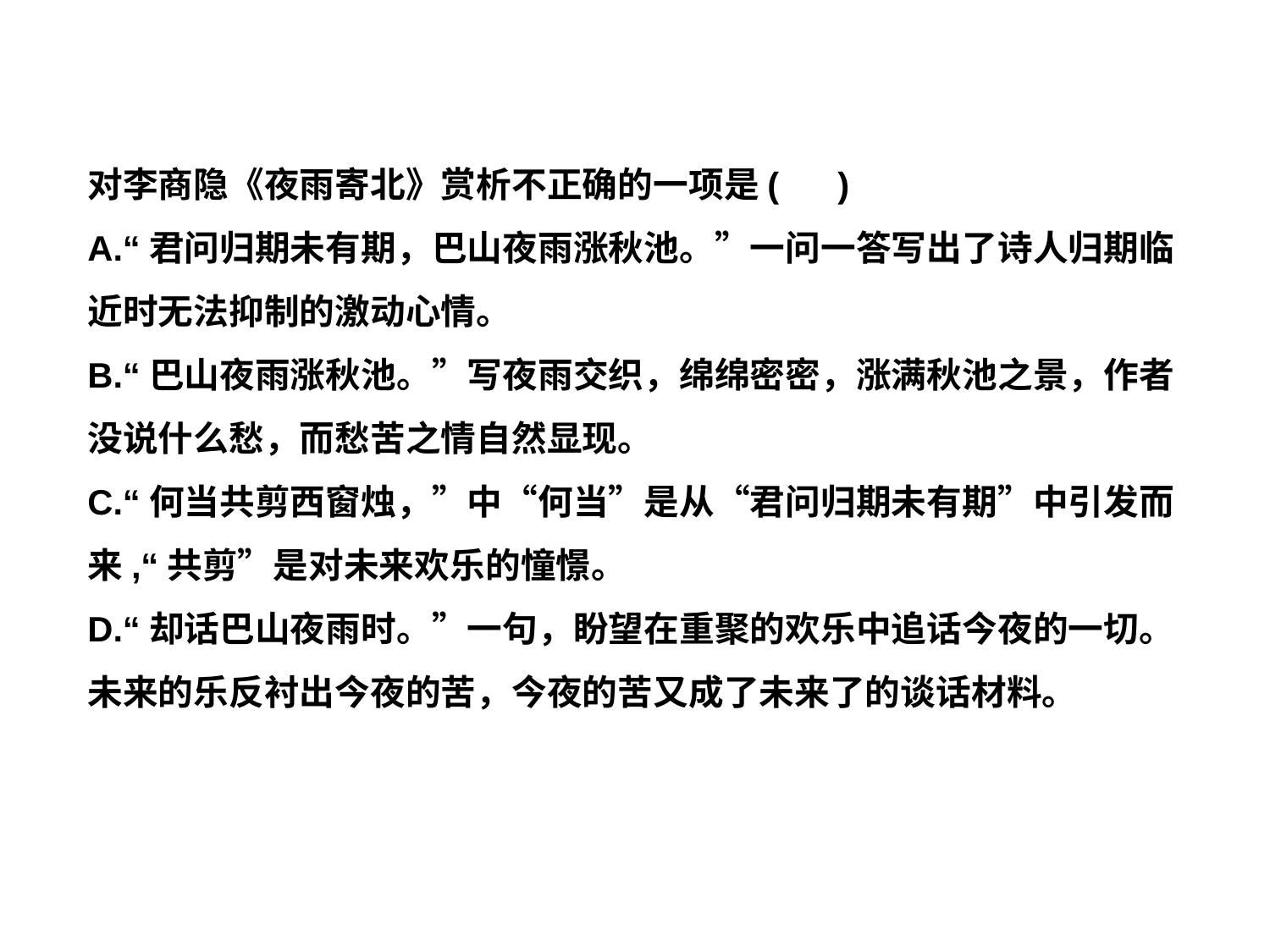

#
对李商隐《夜雨寄北》赏析不正确的一项是(      )
A.“君问归期未有期，巴山夜雨涨秋池。”一问一答写出了诗人归期临近时无法抑制的激动心情。
B.“巴山夜雨涨秋池。”写夜雨交织，绵绵密密，涨满秋池之景，作者没说什么愁，而愁苦之情自然显现。
C.“何当共剪西窗烛，”中“何当”是从“君问归期未有期”中引发而来,“共剪”是对未来欢乐的憧憬。
D.“却话巴山夜雨时。”一句，盼望在重聚的欢乐中追话今夜的一切。未来的乐反衬出今夜的苦，今夜的苦又成了未来了的谈话材料。